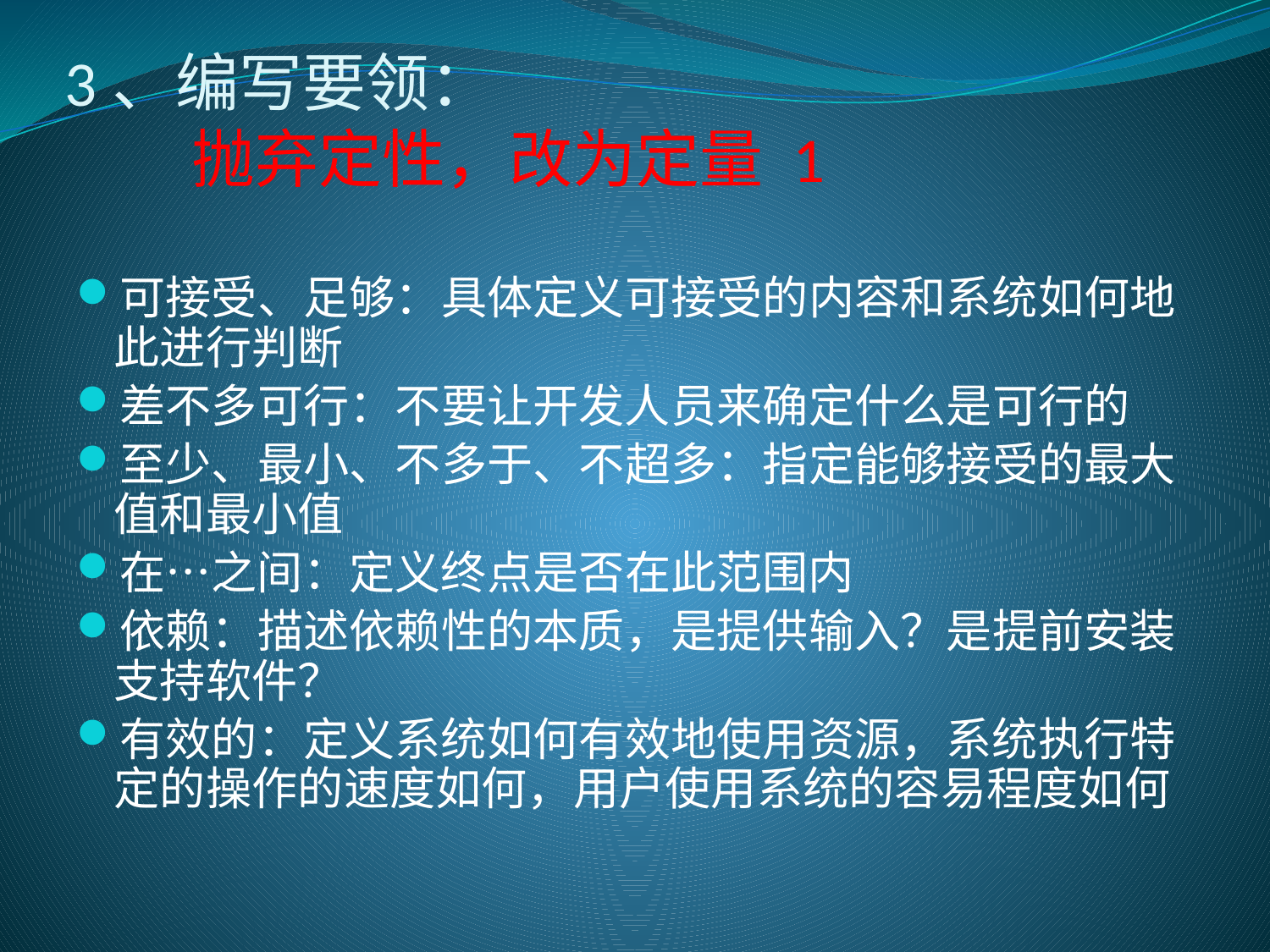

# 3、编写要领： 抛弃定性，改为定量 1
可接受、足够：具体定义可接受的内容和系统如何地此进行判断
差不多可行：不要让开发人员来确定什么是可行的
至少、最小、不多于、不超多：指定能够接受的最大值和最小值
在…之间：定义终点是否在此范围内
依赖：描述依赖性的本质，是提供输入？是提前安装支持软件？
有效的：定义系统如何有效地使用资源，系统执行特定的操作的速度如何，用户使用系统的容易程度如何